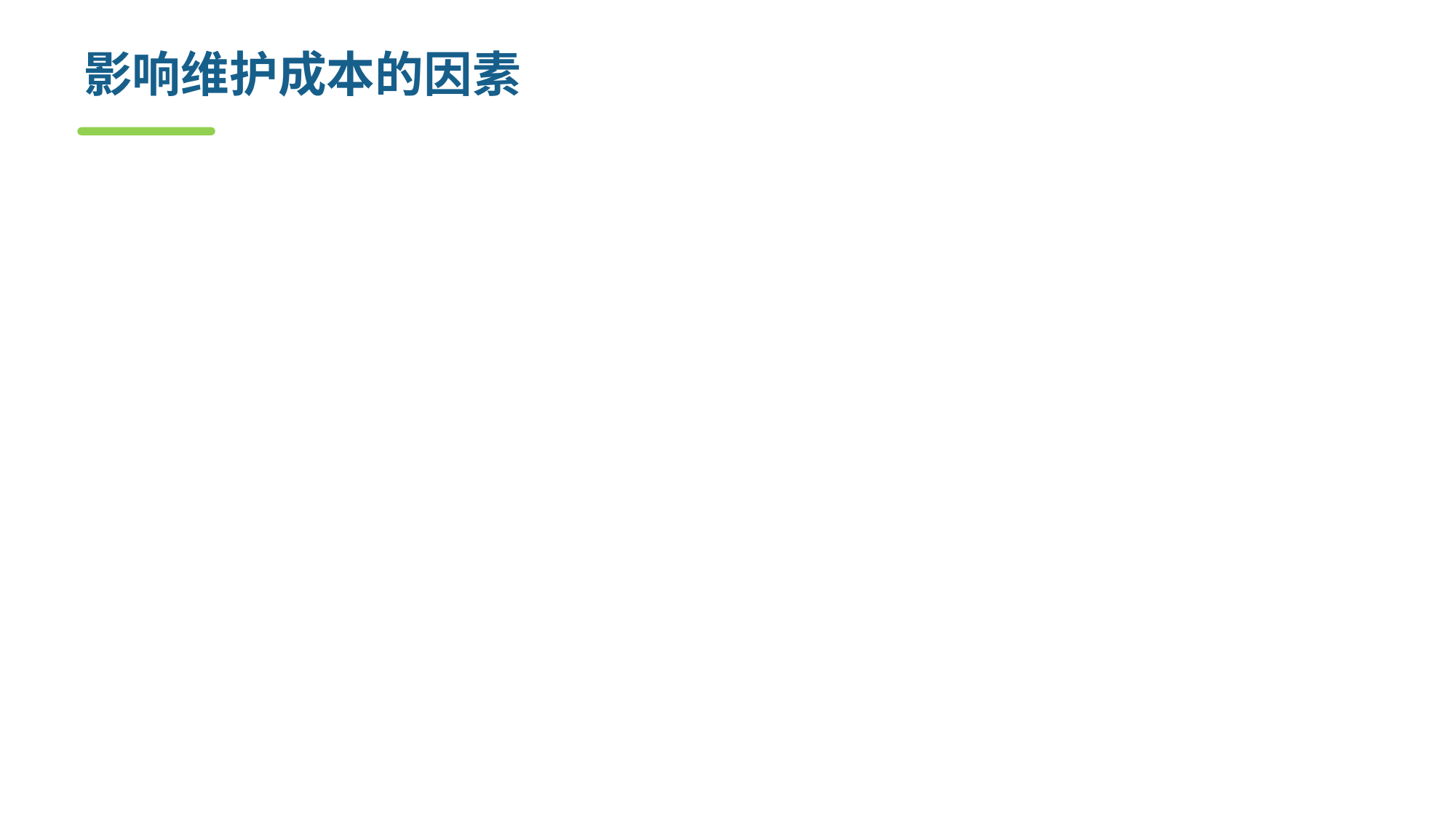

# 影响维护成本的因素
操作环境：硬件和软件
软件的规模越大、复杂性越高、年龄越大，硬件的能力越低，软件维护的成本和工作量就越大。
组织环境：策略、竞争力、过程、产品和个人
软件开发过程和维护过程越规范，采用的设计方法和编程语言模块化程度越高，工程师对软件的熟悉程度越高、能力越强，产品的可靠性和安全性要求越低，软件维护的成本和工作量就越小。
15